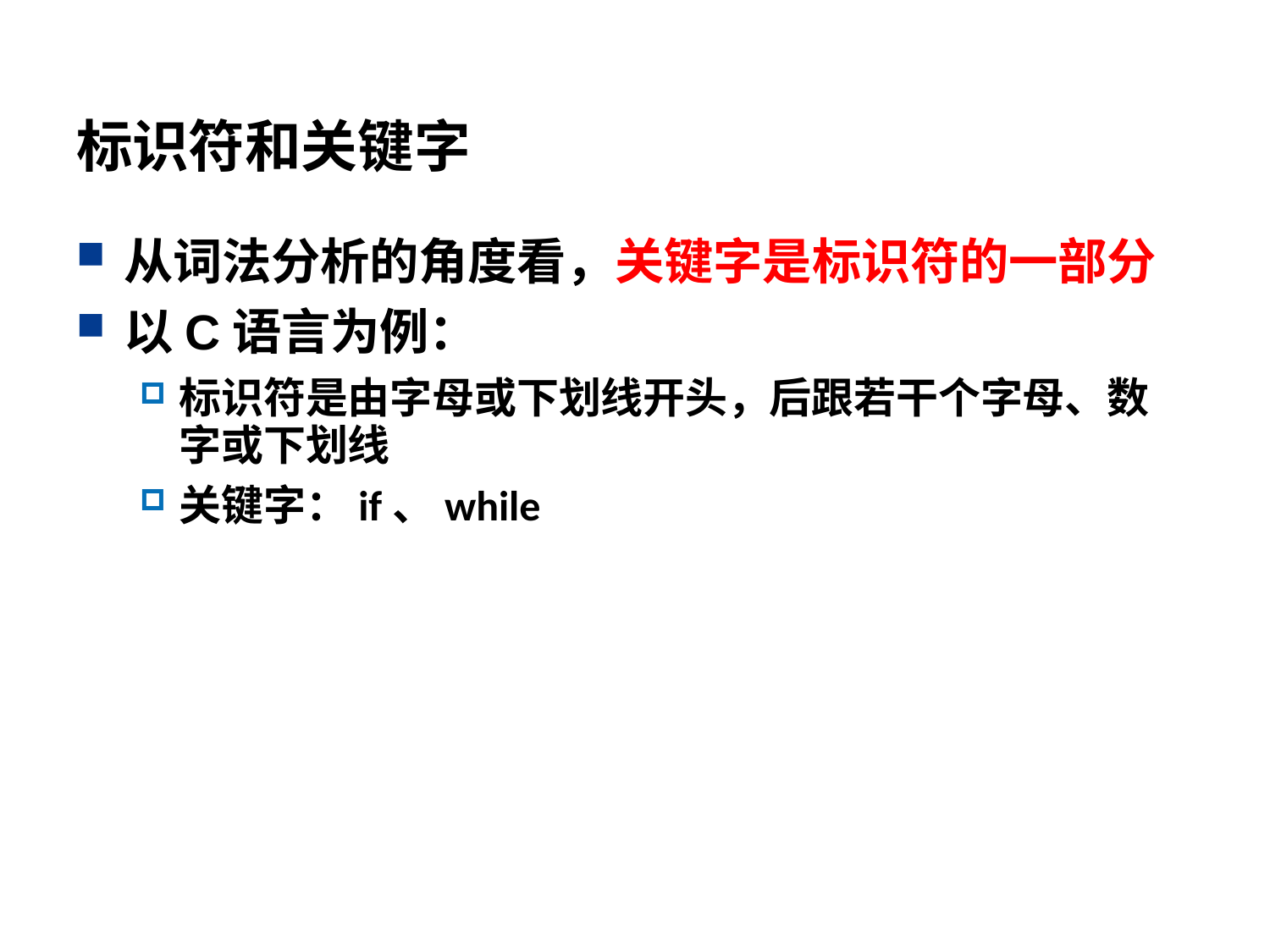

# 标识符和关键字
从词法分析的角度看，关键字是标识符的一部分
以C语言为例：
标识符是由字母或下划线开头，后跟若干个字母、数 字或下划线
关键字：if、while